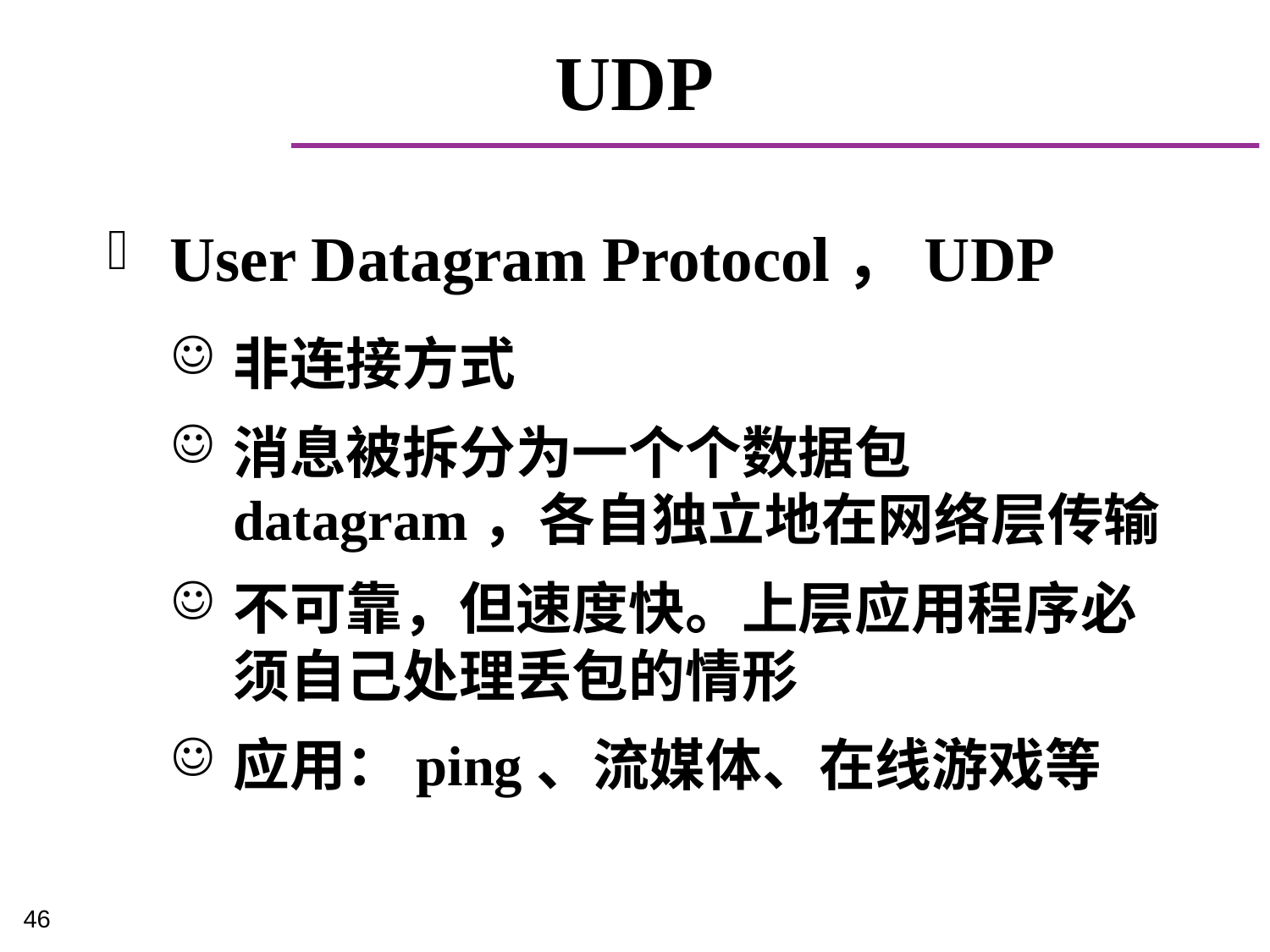

# UDP
User Datagram Protocol，UDP
非连接方式
消息被拆分为一个个数据包datagram，各自独立地在网络层传输
不可靠，但速度快。上层应用程序必须自己处理丢包的情形
应用：ping、流媒体、在线游戏等
46